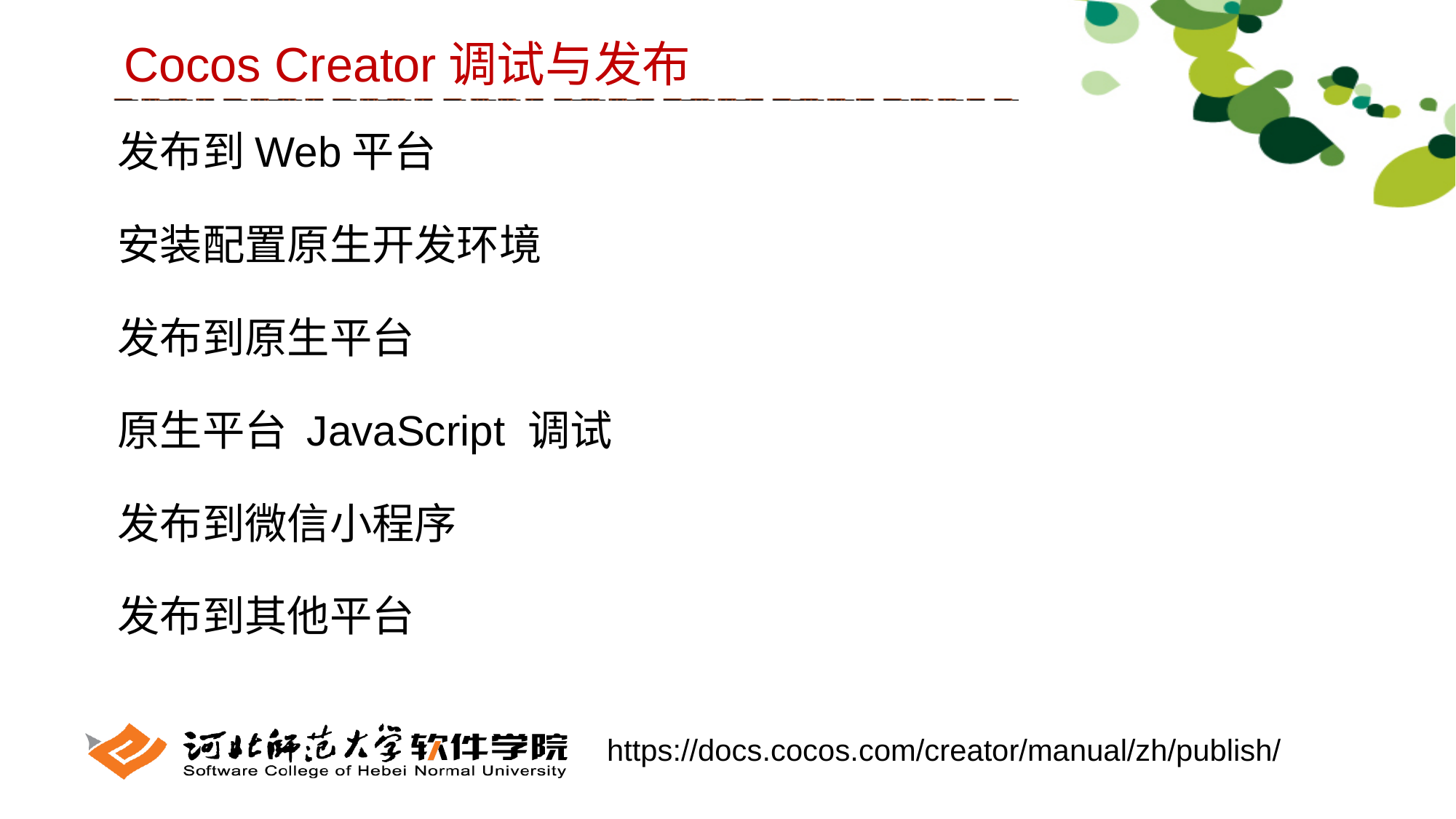

Cocos Creator调试与发布
发布到Web平台
安装配置原生开发环境
发布到原生平台
原生平台 JavaScript 调试
发布到微信小程序
发布到其他平台
https://docs.cocos.com/creator/manual/zh/publish/